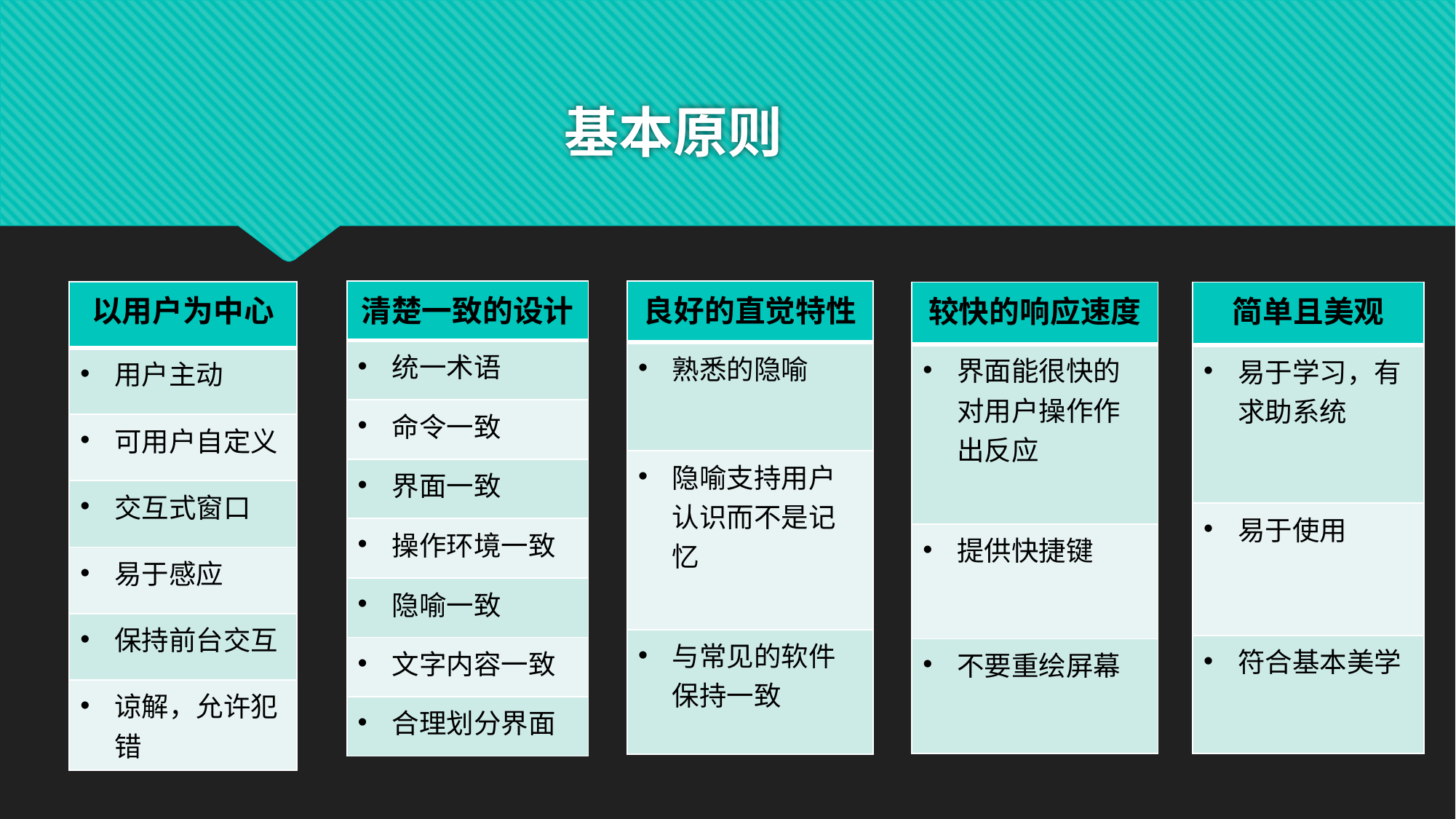

# 基本原则
| 清楚一致的设计 |
| --- |
| 统一术语 |
| 命令一致 |
| 界面一致 |
| 操作环境一致 |
| 隐喻一致 |
| 文字内容一致 |
| 合理划分界面 |
| 良好的直觉特性 |
| --- |
| 熟悉的隐喻 |
| 隐喻支持用户认识而不是记忆 |
| 与常见的软件保持一致 |
| 以用户为中心 |
| --- |
| 用户主动 |
| 可用户自定义 |
| 交互式窗口 |
| 易于感应 |
| 保持前台交互 |
| 谅解，允许犯错 |
| 较快的响应速度 |
| --- |
| 界面能很快的对用户操作作出反应 |
| 提供快捷键 |
| 不要重绘屏幕 |
| 简单且美观 |
| --- |
| 易于学习，有求助系统 |
| 易于使用 |
| 符合基本美学 |